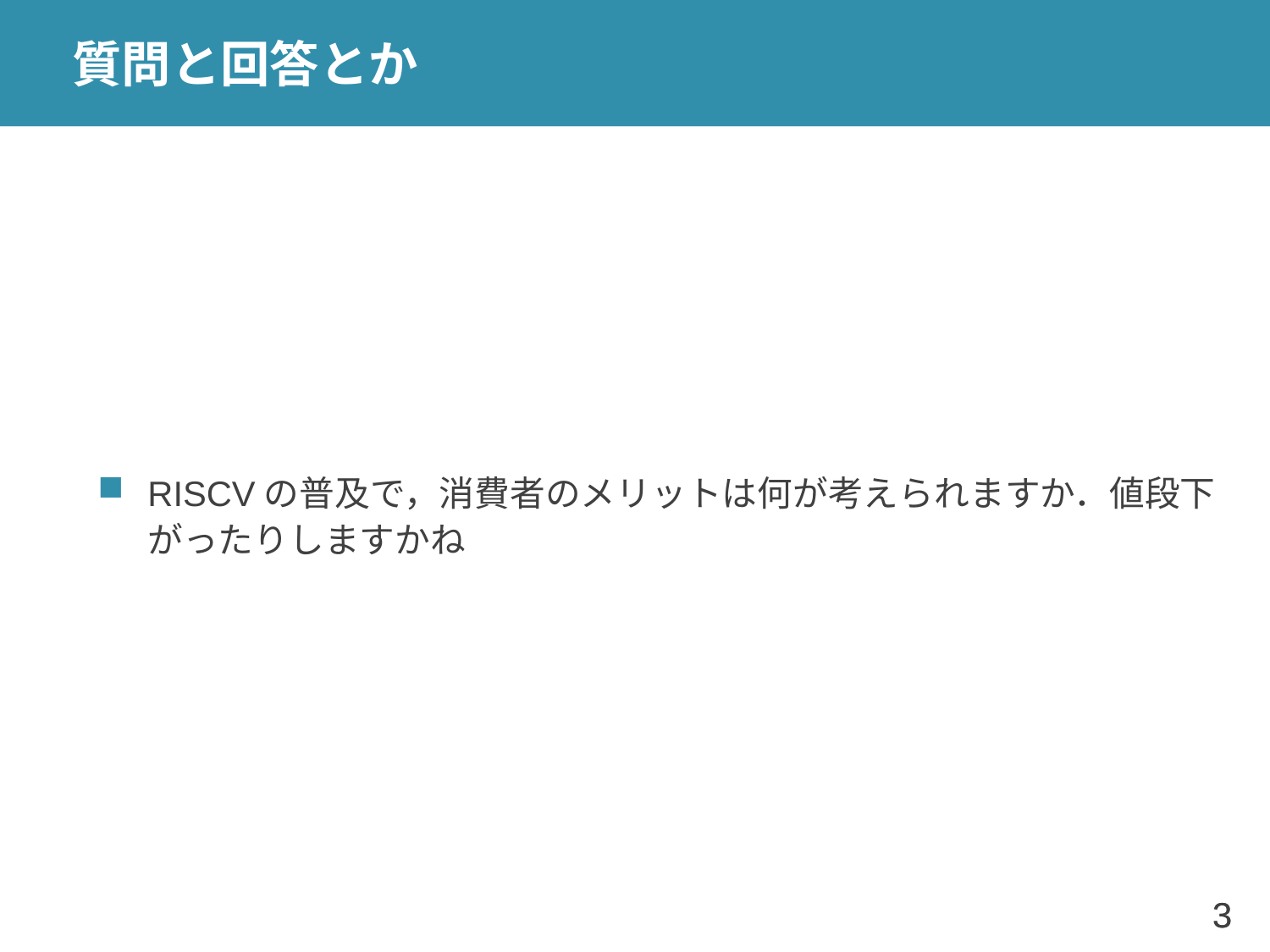

# 質問と回答とか
RISCVの普及で，消費者のメリットは何が考えられますか．値段下がったりしますかね